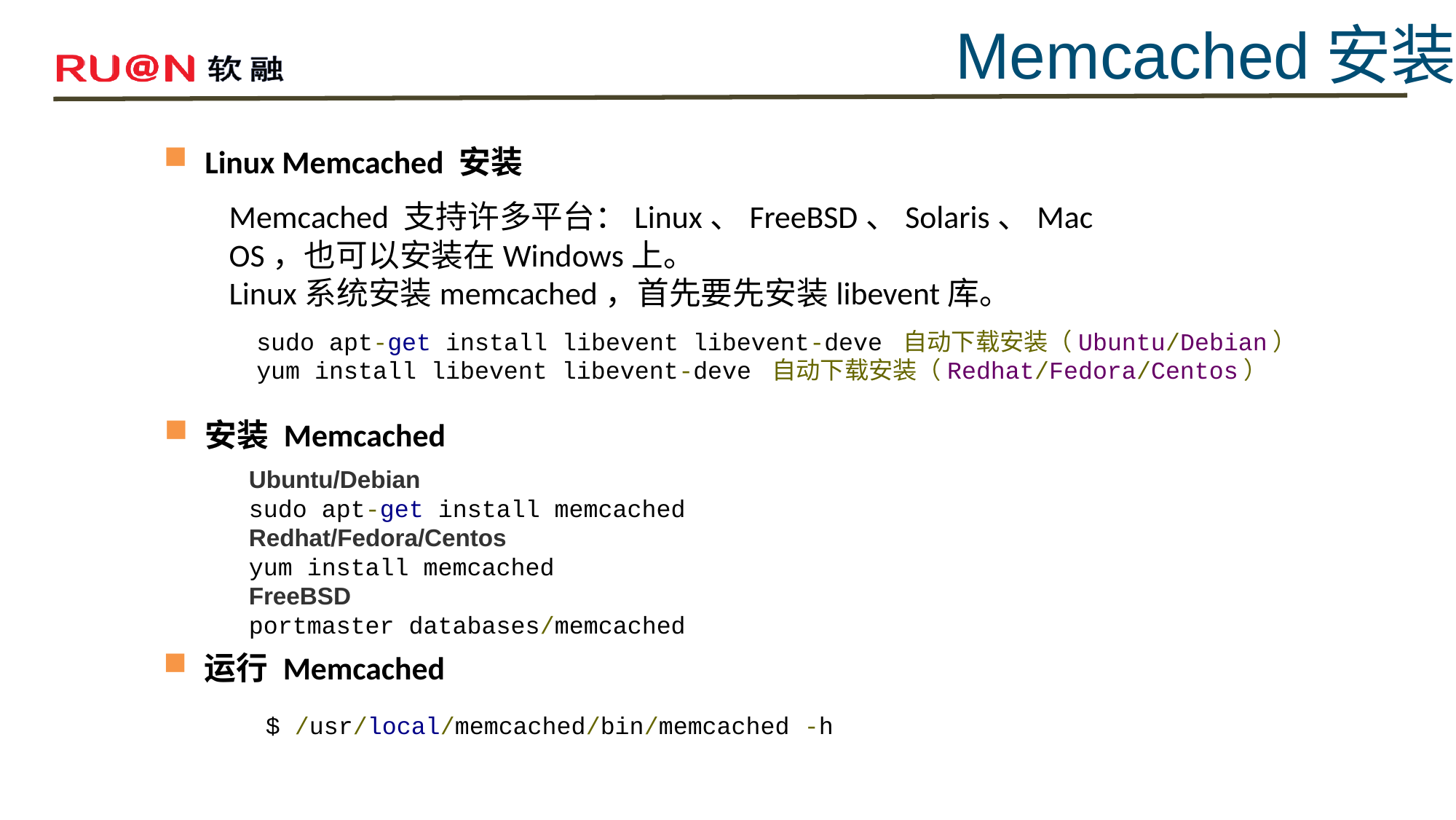

Memcached安装
Linux Memcached 安装
Memcached 支持许多平台：Linux、FreeBSD、Solaris、Mac OS，也可以安装在Windows上。
Linux系统安装memcached，首先要先安装libevent库。
sudo apt-get install libevent libevent-deve 自动下载安装（Ubuntu/Debian）
yum install libevent libevent-deve 自动下载安装（Redhat/Fedora/Centos）
安装 Memcached
Ubuntu/Debian
sudo apt-get install memcached
Redhat/Fedora/Centos
yum install memcached
FreeBSD
portmaster databases/memcached
运行 Memcached
$ /usr/local/memcached/bin/memcached -h